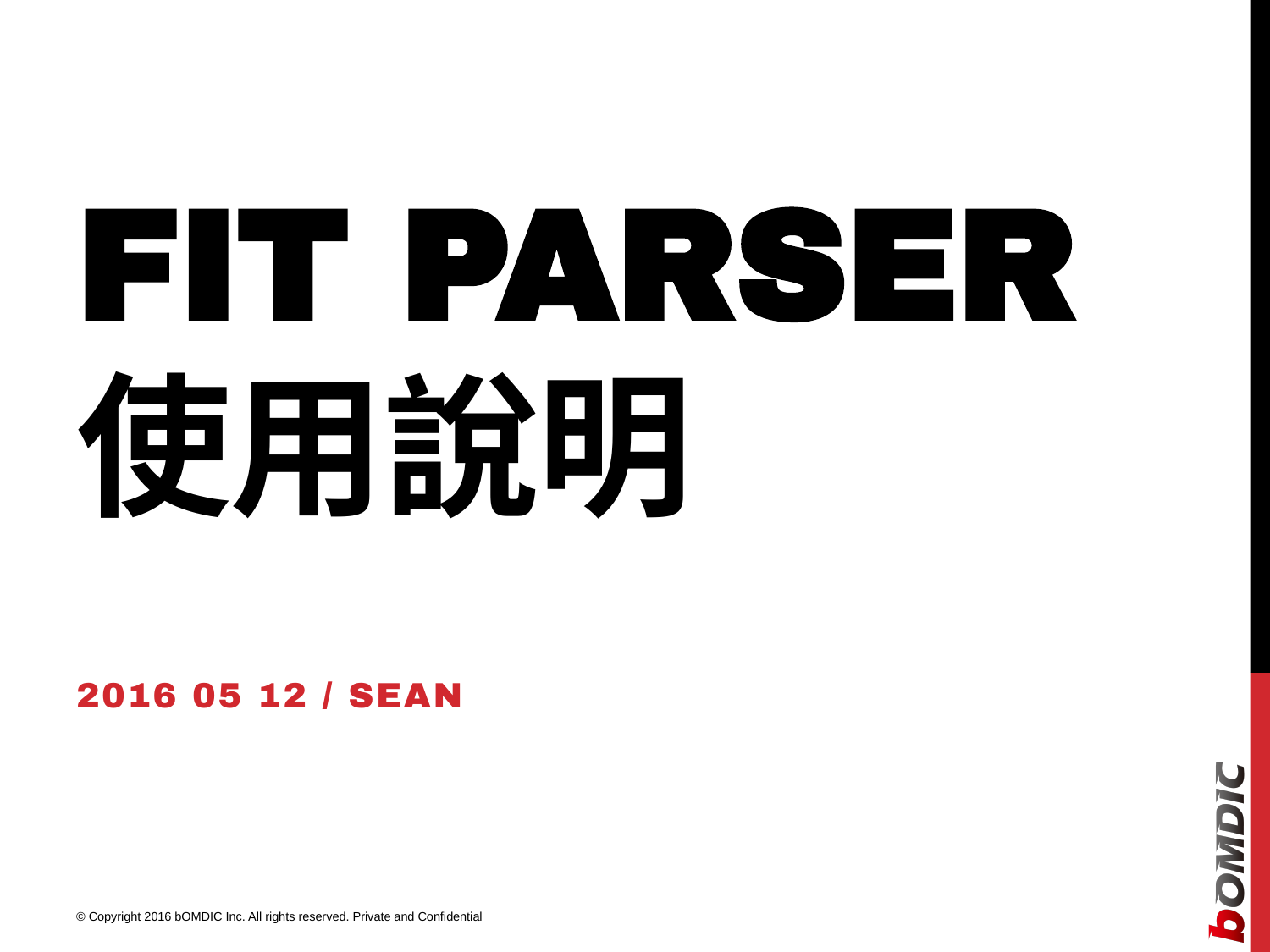

# Fit parser 使用說明
2016 05 12 / SEAN